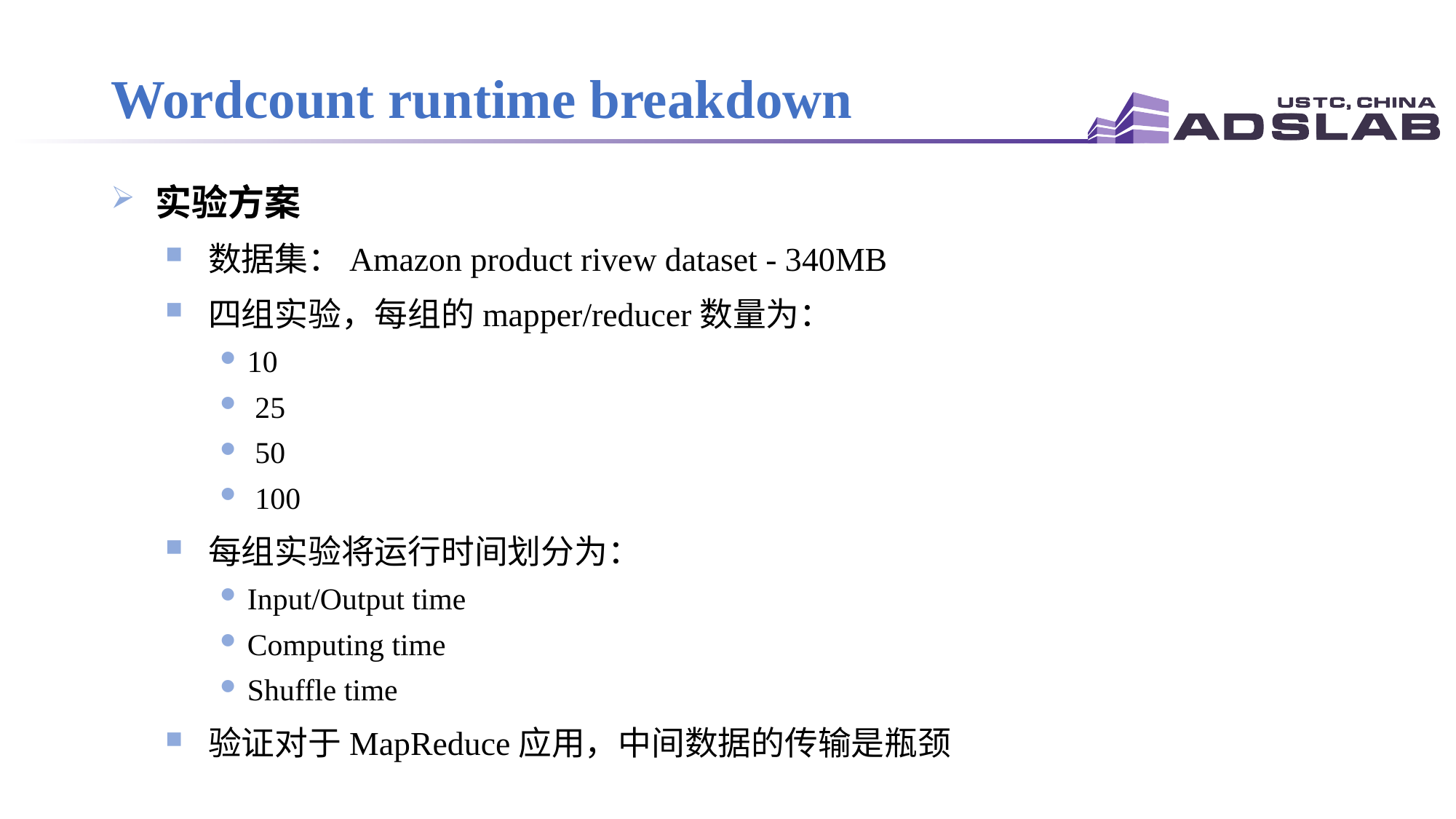

# Wordcount runtime breakdown
 实验方案
 数据集：Amazon product rivew dataset - 340MB
 四组实验，每组的mapper/reducer数量为：
10
 25
 50
 100
 每组实验将运行时间划分为：
Input/Output time
Computing time
Shuffle time
 验证对于MapReduce应用，中间数据的传输是瓶颈